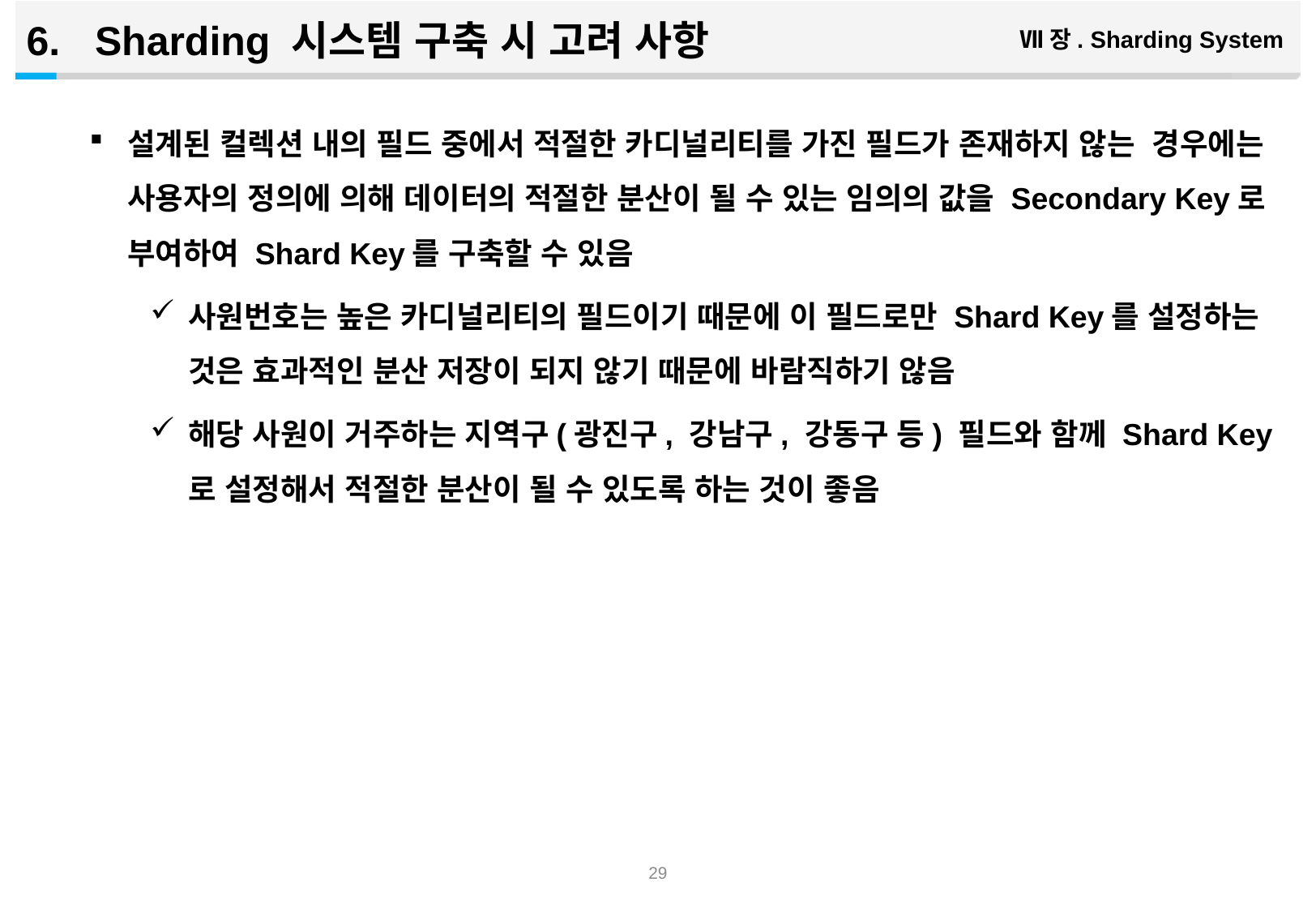

Sharding 시스템 구축 시 고려 사항
Ⅶ장. Sharding System
설계된 컬렉션 내의 필드 중에서 적절한 카디널리티를 가진 필드가 존재하지 않는  경우에는 사용자의 정의에 의해 데이터의 적절한 분산이 될 수 있는 임의의 값을 Secondary Key로 부여하여 Shard Key를 구축할 수 있음
사원번호는 높은 카디널리티의 필드이기 때문에 이 필드로만 Shard Key를 설정하는 것은 효과적인 분산 저장이 되지 않기 때문에 바람직하기 않음
해당 사원이 거주하는 지역구(광진구, 강남구, 강동구 등) 필드와 함께 Shard Key로 설정해서 적절한 분산이 될 수 있도록 하는 것이 좋음
29